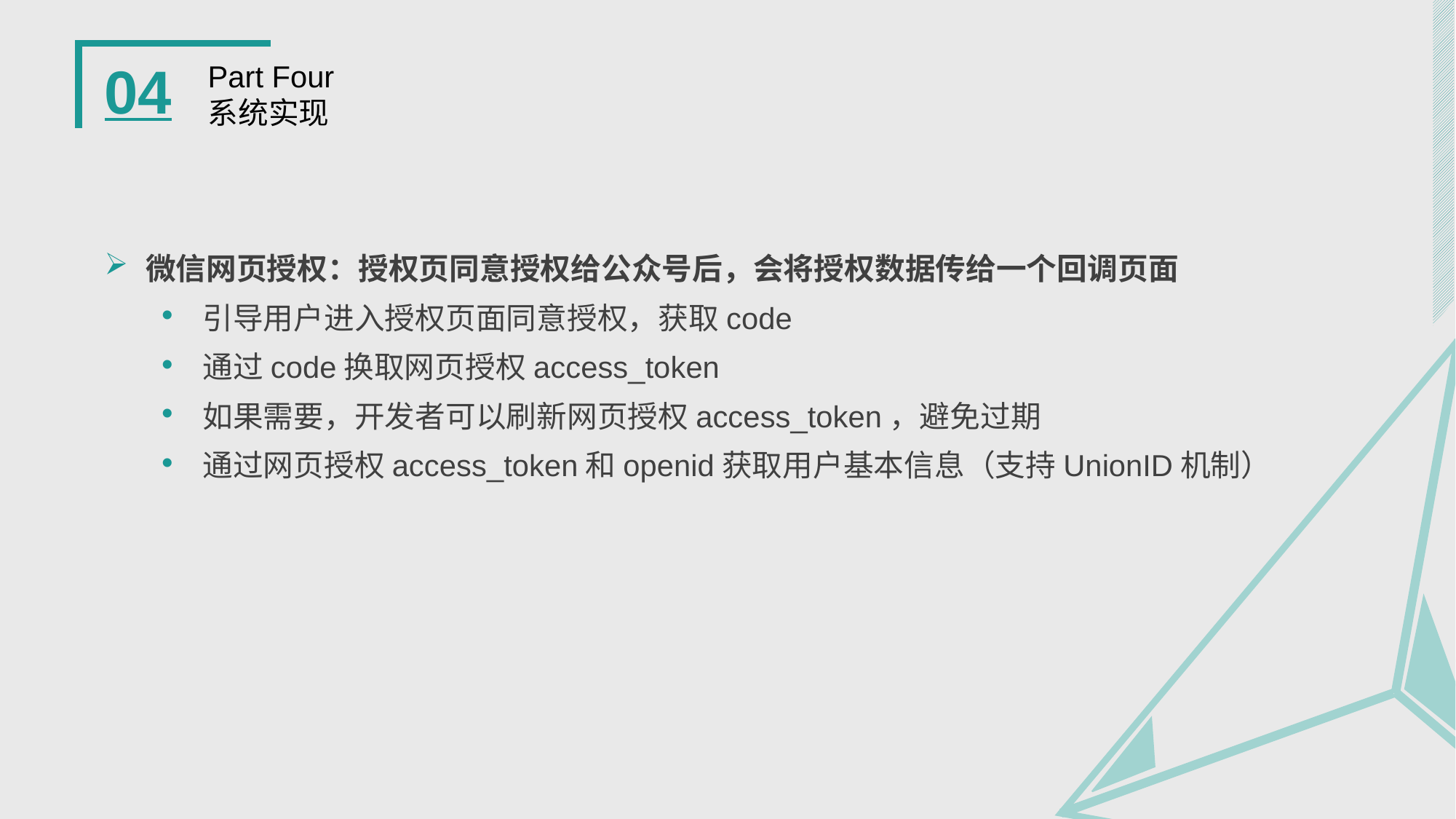

04
Part Four
系统实现
微信网页授权：授权页同意授权给公众号后，会将授权数据传给一个回调页面
引导用户进入授权页面同意授权，获取code
通过code换取网页授权access_token
如果需要，开发者可以刷新网页授权access_token，避免过期
通过网页授权access_token和openid获取用户基本信息（支持UnionID机制）